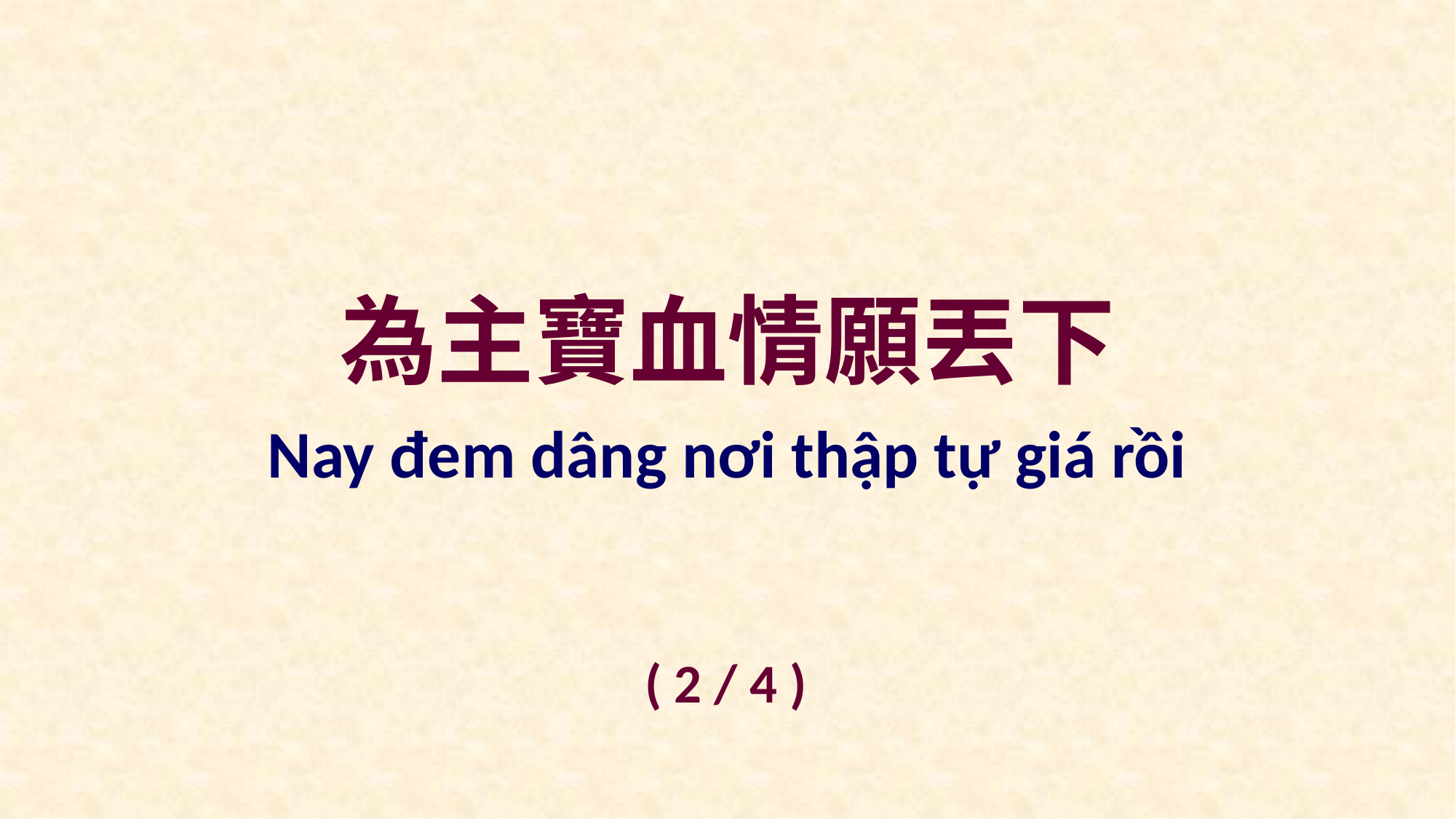

為主寶血情願丟下
Nay đem dâng nơi thập tự giá rồi
( 2 / 4 )